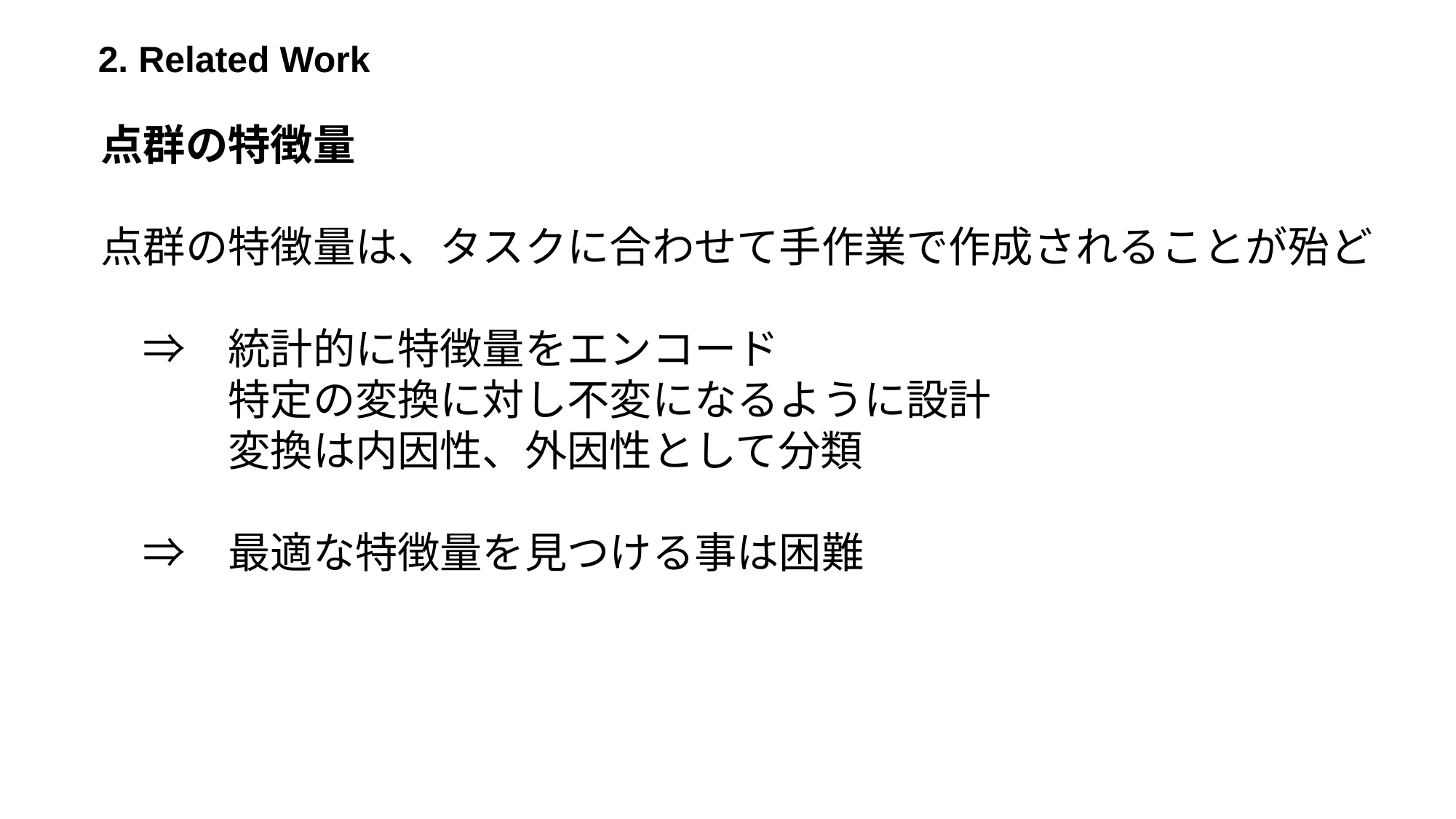

2. Related Work
点群の特徴量

点群の特徴量は、タスクに合わせて手作業で作成されることが殆ど

　⇒　統計的に特徴量をエンコード
　　　特定の変換に対し不変になるように設計
　　　変換は内因性、外因性として分類

　⇒　最適な特徴量を見つける事は困難